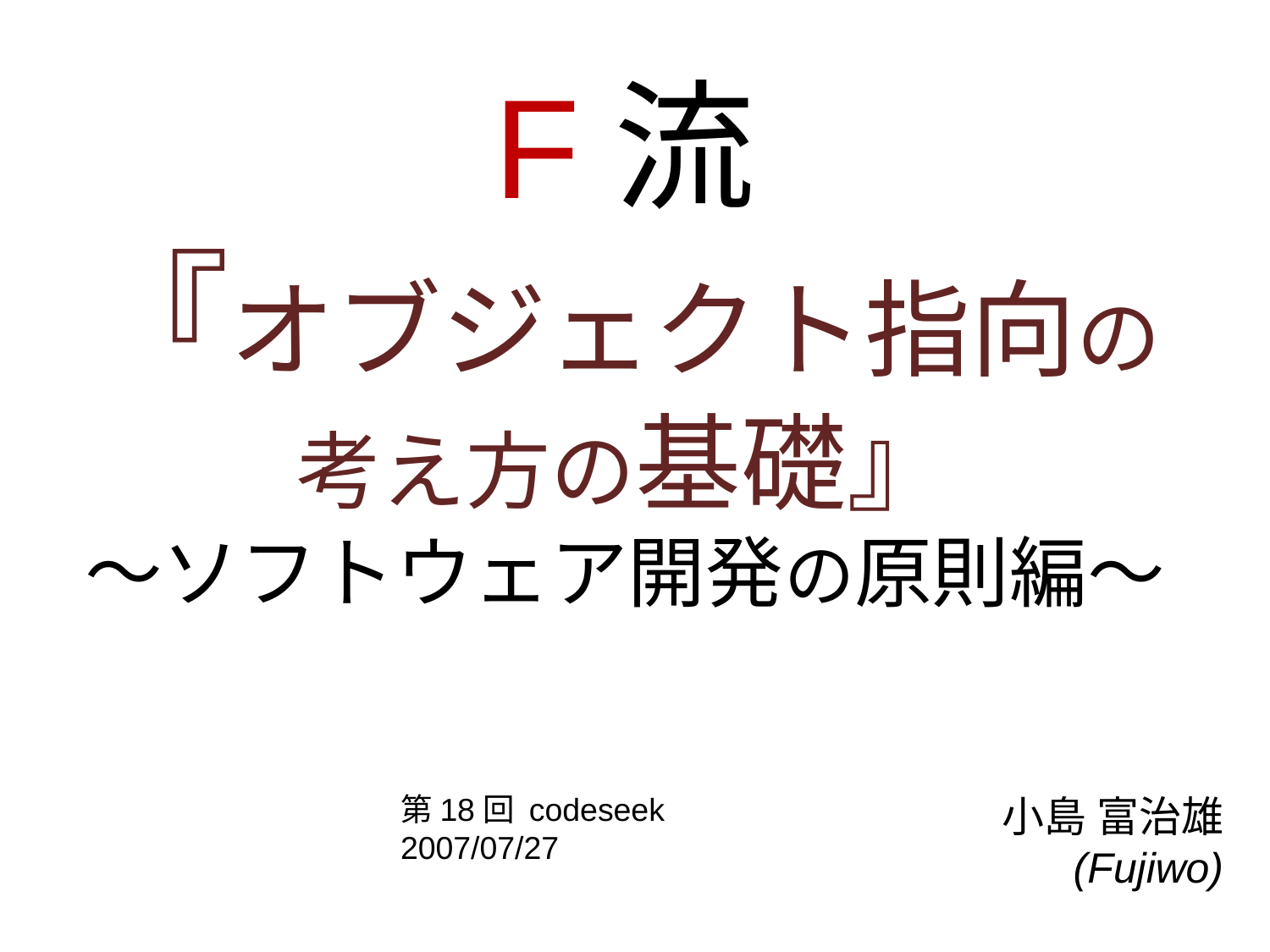

# F流 『オブジェクト指向の考え方の基礎』 ～ソフトウェア開発の原則編～
第18回 codeseek
2007/07/27
小島 富治雄
(Fujiwo)